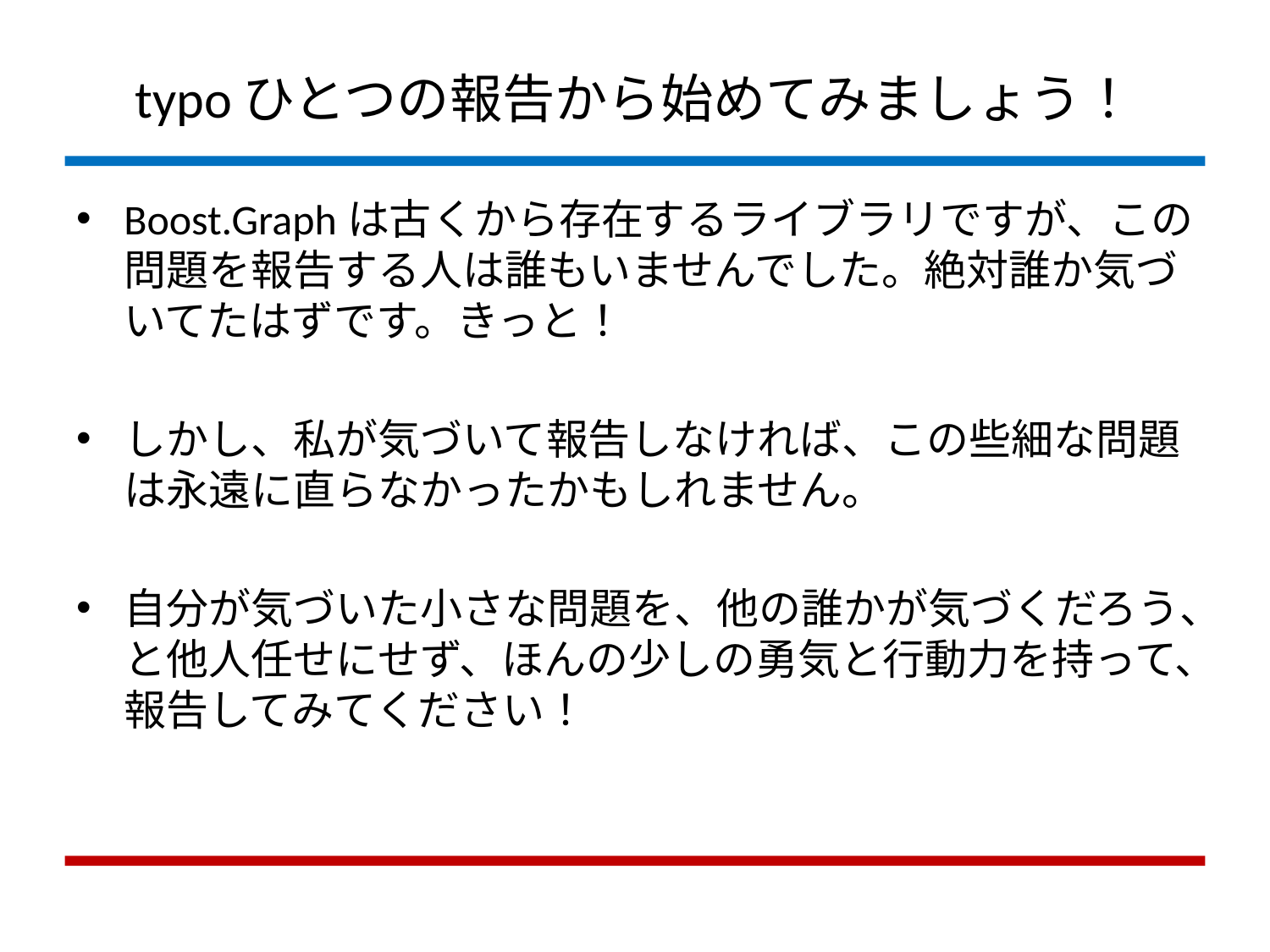

# typoひとつの報告から始めてみましょう！
Boost.Graphは古くから存在するライブラリですが、この問題を報告する人は誰もいませんでした。絶対誰か気づいてたはずです。きっと！

しかし、私が気づいて報告しなければ、この些細な問題は永遠に直らなかったかもしれません。

自分が気づいた小さな問題を、他の誰かが気づくだろう、と他人任せにせず、ほんの少しの勇気と行動力を持って、報告してみてください！